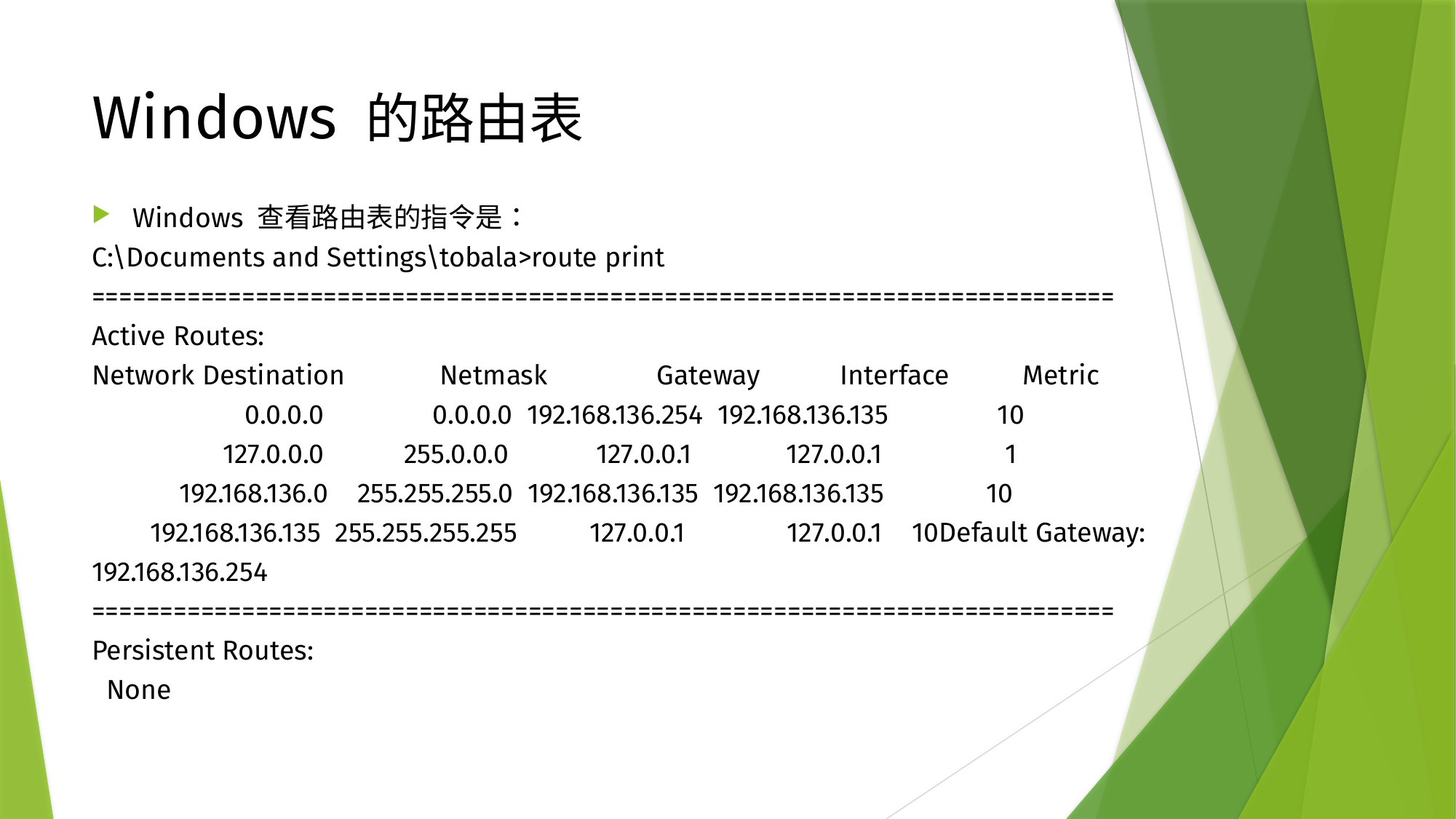

# Windows 的路由表
Windows 查看路由表的指令是：
C:\Documents and Settings\tobala>route print
===========================================================================
Active Routes:
Network Destination             Netmask               Gateway           Interface          Metric
                     0.0.0.0               0.0.0.0  192.168.136.254  192.168.136.135               10
                  127.0.0.0           255.0.0.0            127.0.0.1             127.0.0.1                 1
            192.168.136.0    255.255.255.0  192.168.136.135  192.168.136.135              10
        192.168.136.135  255.255.255.255          127.0.0.1              127.0.0.1    10Default Gateway:   192.168.136.254
===========================================================================
Persistent Routes:
  None